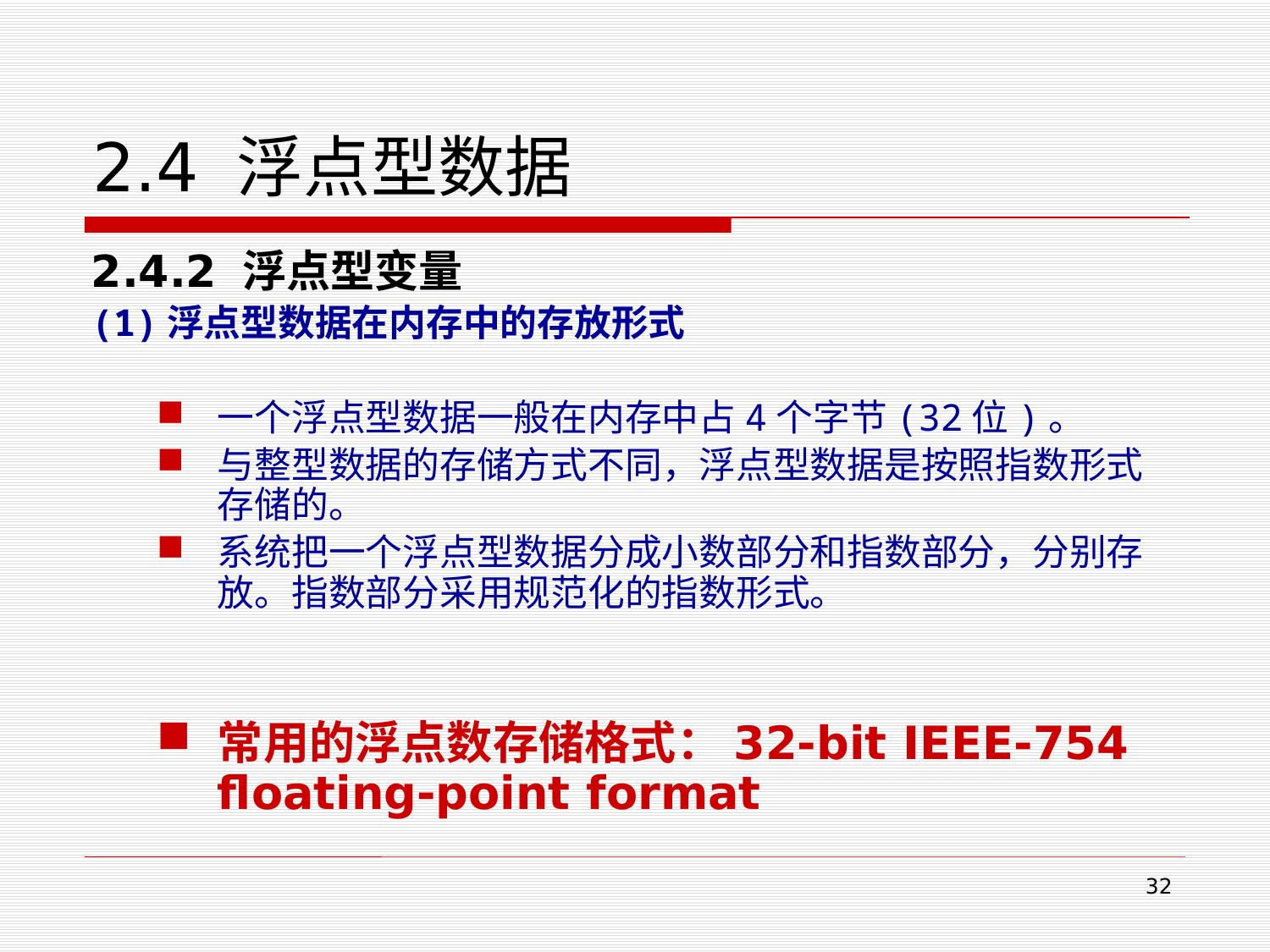

# 2.4 浮点型数据
2.4.2 浮点型变量
(1)浮点型数据在内存中的存放形式

一个浮点型数据一般在内存中占4个字节(32位)。
与整型数据的存储方式不同，浮点型数据是按照指数形式存储的。
系统把一个浮点型数据分成小数部分和指数部分，分别存放。指数部分采用规范化的指数形式。

常用的浮点数存储格式：32-bit IEEE-754 floating-point format
32